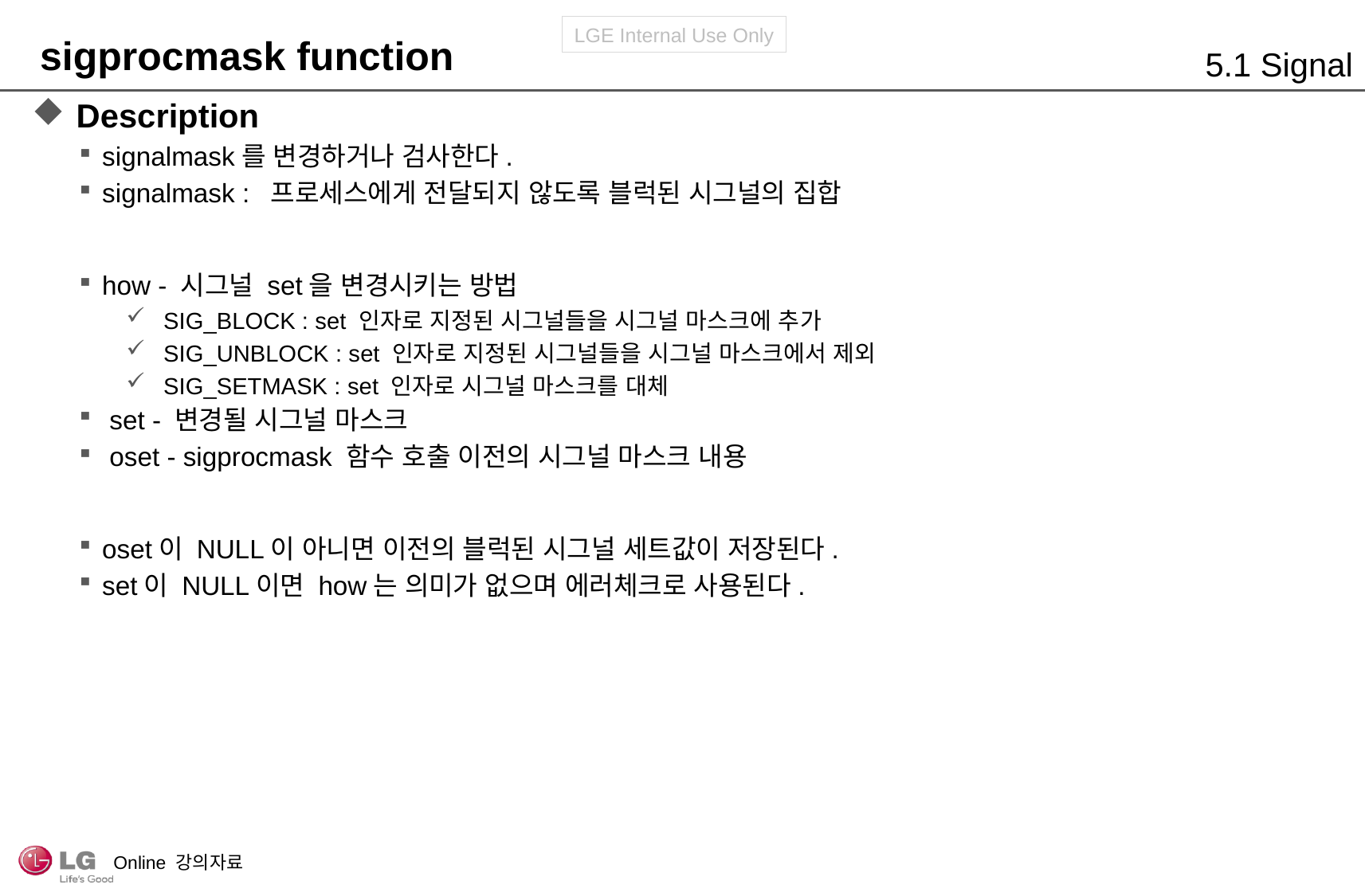

sigprocmask function
5.1 Signal

 Description
signalmask를 변경하거나 검사한다.
signalmask :  프로세스에게 전달되지 않도록 블럭된 시그널의 집합

how - 시그널 set을 변경시키는 방법
SIG_BLOCK : set 인자로 지정된 시그널들을 시그널 마스크에 추가
SIG_UNBLOCK : set 인자로 지정된 시그널들을 시그널 마스크에서 제외
SIG_SETMASK : set 인자로 시그널 마스크를 대체
 set - 변경될 시그널 마스크
 oset - sigprocmask 함수 호출 이전의 시그널 마스크 내용

oset이 NULL이 아니면 이전의 블럭된 시그널 세트값이 저장된다.
set이 NULL이면 how는 의미가 없으며 에러체크로 사용된다.